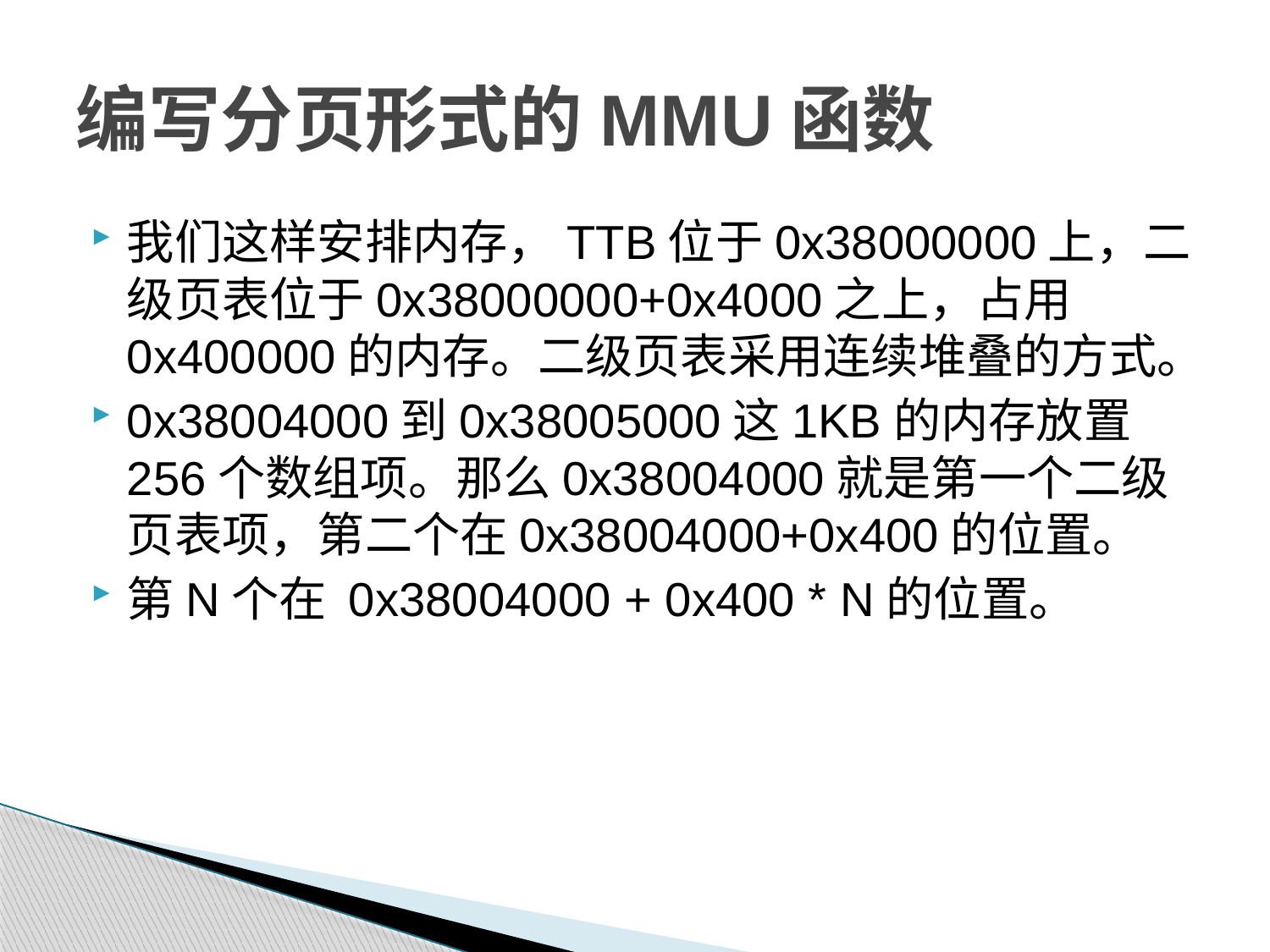

# 编写分页形式的MMU函数
我们这样安排内存，TTB位于0x38000000上，二级页表位于0x38000000+0x4000之上，占用0x400000的内存。二级页表采用连续堆叠的方式。
0x38004000到0x38005000这1KB的内存放置256个数组项。那么0x38004000就是第一个二级页表项，第二个在0x38004000+0x400的位置。
第N个在 0x38004000 + 0x400 * N的位置。